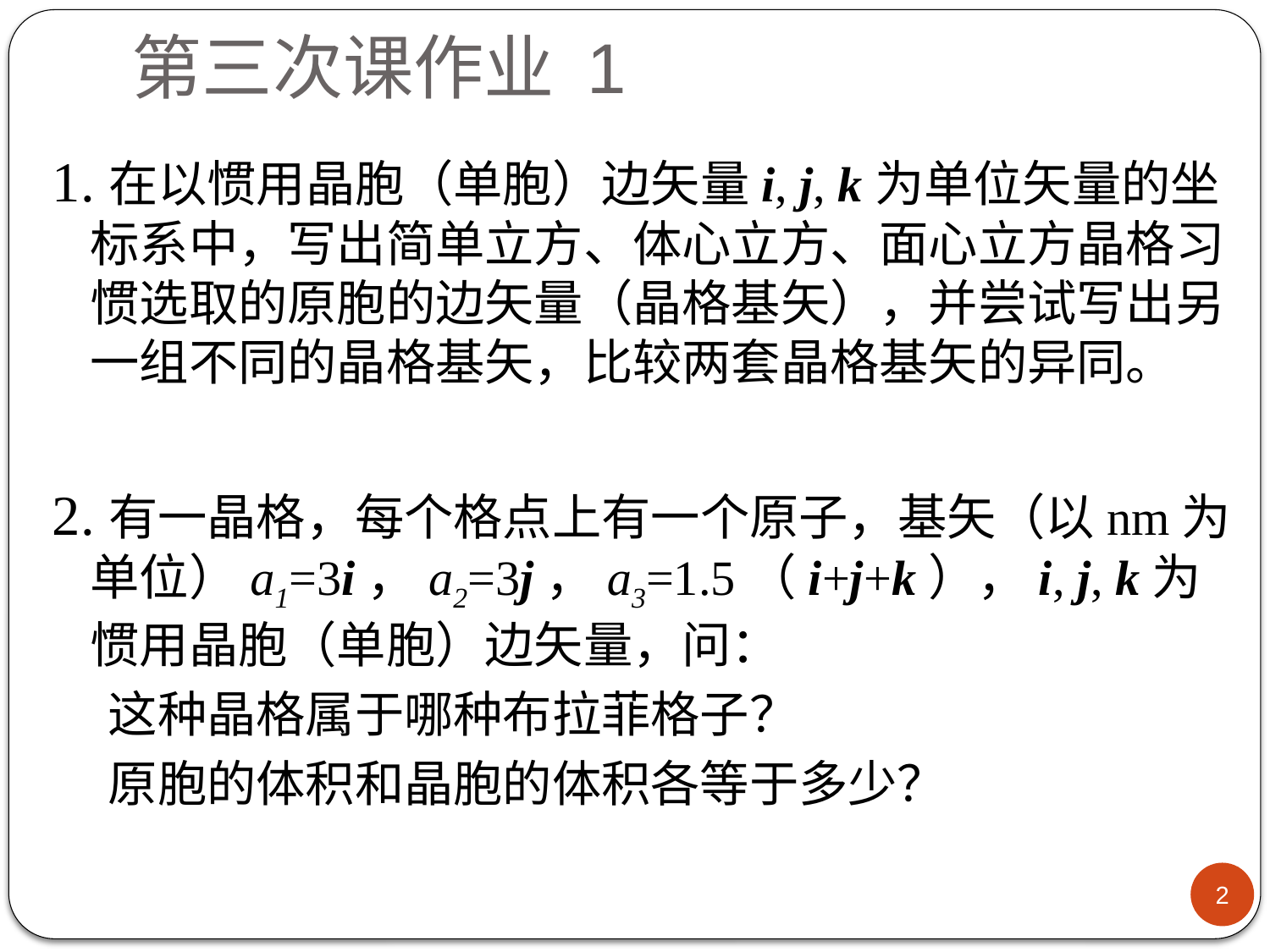

# 第三次课作业 1
1.在以惯用晶胞（单胞）边矢量i, j, k为单位矢量的坐标系中，写出简单立方、体心立方、面心立方晶格习惯选取的原胞的边矢量（晶格基矢），并尝试写出另一组不同的晶格基矢，比较两套晶格基矢的异同。

2.有一晶格，每个格点上有一个原子，基矢（以nm为单位）a1=3i，a2=3j，a3=1.5（i+j+k），i, j, k为惯用晶胞（单胞）边矢量，问：
    这种晶格属于哪种布拉菲格子？
    原胞的体积和晶胞的体积各等于多少？
2